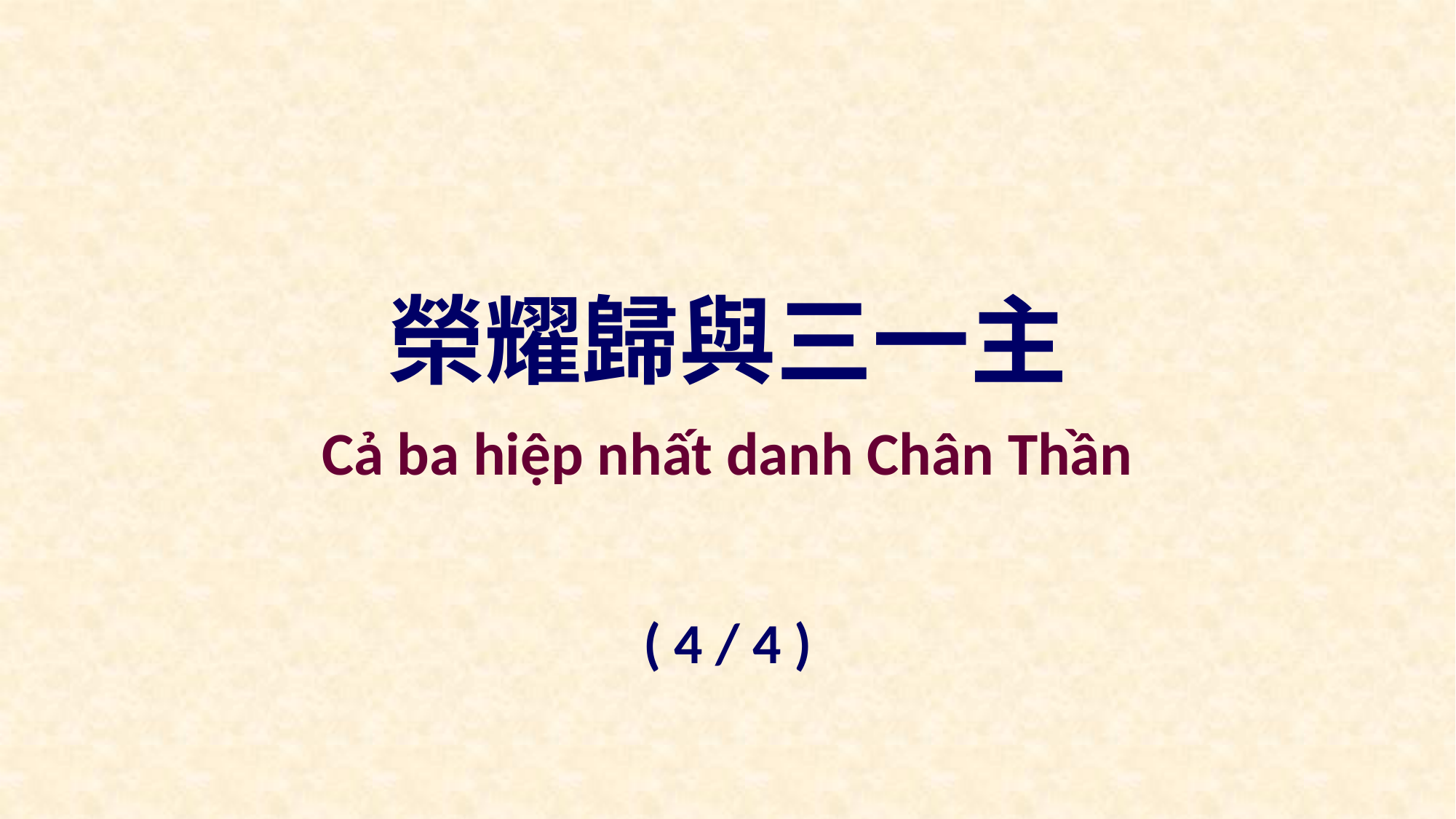

榮耀歸與三一主
Cả ba hiệp nhất danh Chân Thần
( 4 / 4 )